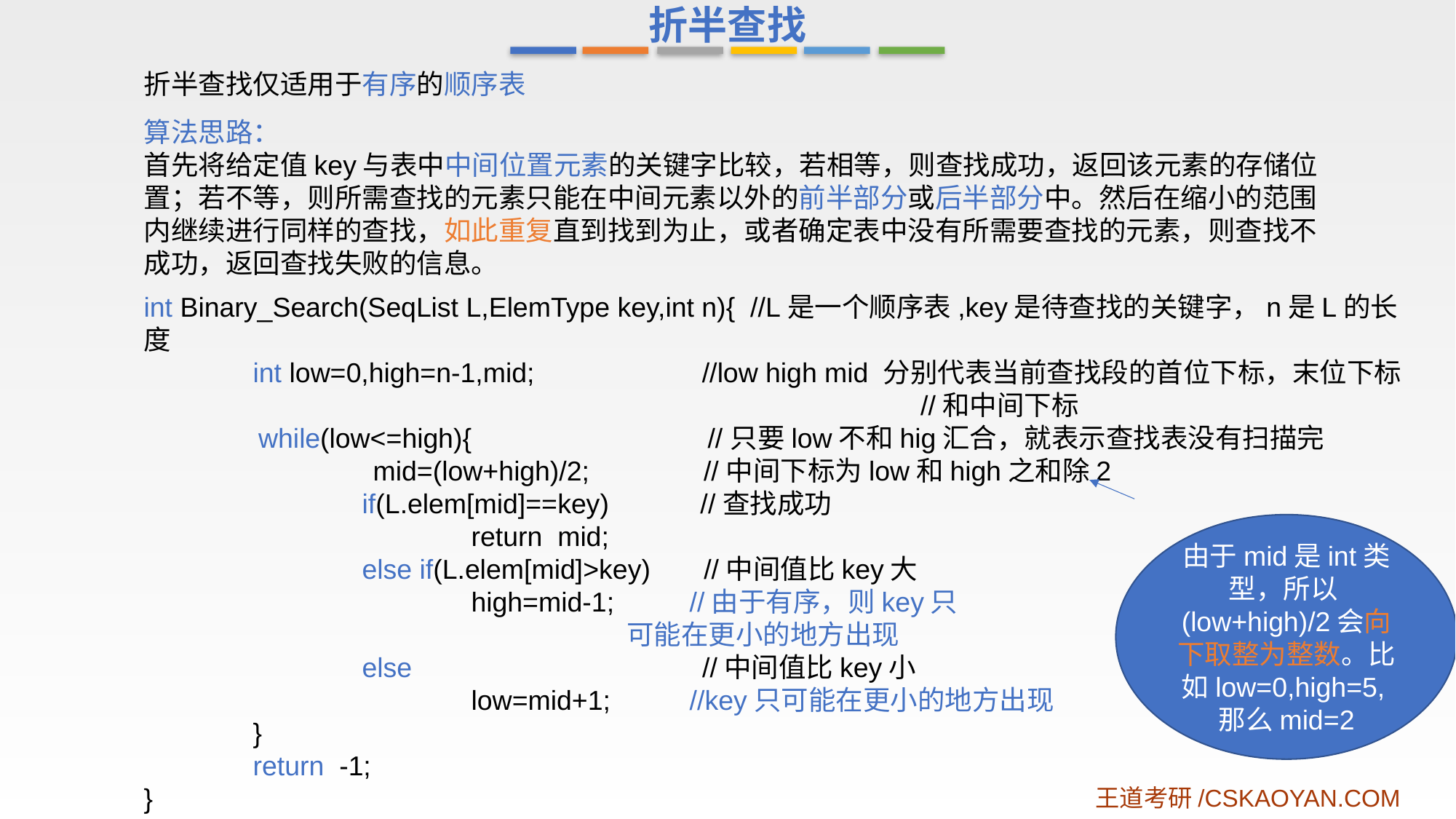

折半查找

折半查找仅适用于有序的顺序表
算法思路：
首先将给定值key与表中中间位置元素的关键字比较，若相等，则查找成功，返回该元素的存储位置；若不等，则所需查找的元素只能在中间元素以外的前半部分或后半部分中。然后在缩小的范围内继续进行同样的查找，如此重复直到找到为止，或者确定表中没有所需要查找的元素，则查找不成功，返回查找失败的信息。
int Binary_Search(SeqList L,ElemType key,int n){  //L是一个顺序表,key是待查找的关键字，n是L的长度
	int low=0,high=n-1,mid;                      //low high mid 分别代表当前查找段的首位下标，末位下标                                            					 //和中间下标
               while(low<=high){                               //只要low不和hig汇合，就表示查找表没有扫描完
                              mid=(low+high)/2;               //中间下标为low和high之和除2
		if(L.elem[mid]==key)            //查找成功
			return  mid;
		else if(L.elem[mid]>key)       //中间值比key大
			high=mid-1;	//由于有序，则key只
                                                                             可能在更小的地方出现
		else                                      //中间值比key小
			low=mid+1;	//key只可能在更小的地方出现
	}
	return  -1;
}
由于mid是int类型，所以(low+high)/2会向下取整为整数。比如low=0,high=5,那么mid=2
王道考研/CSKAOYAN.COM